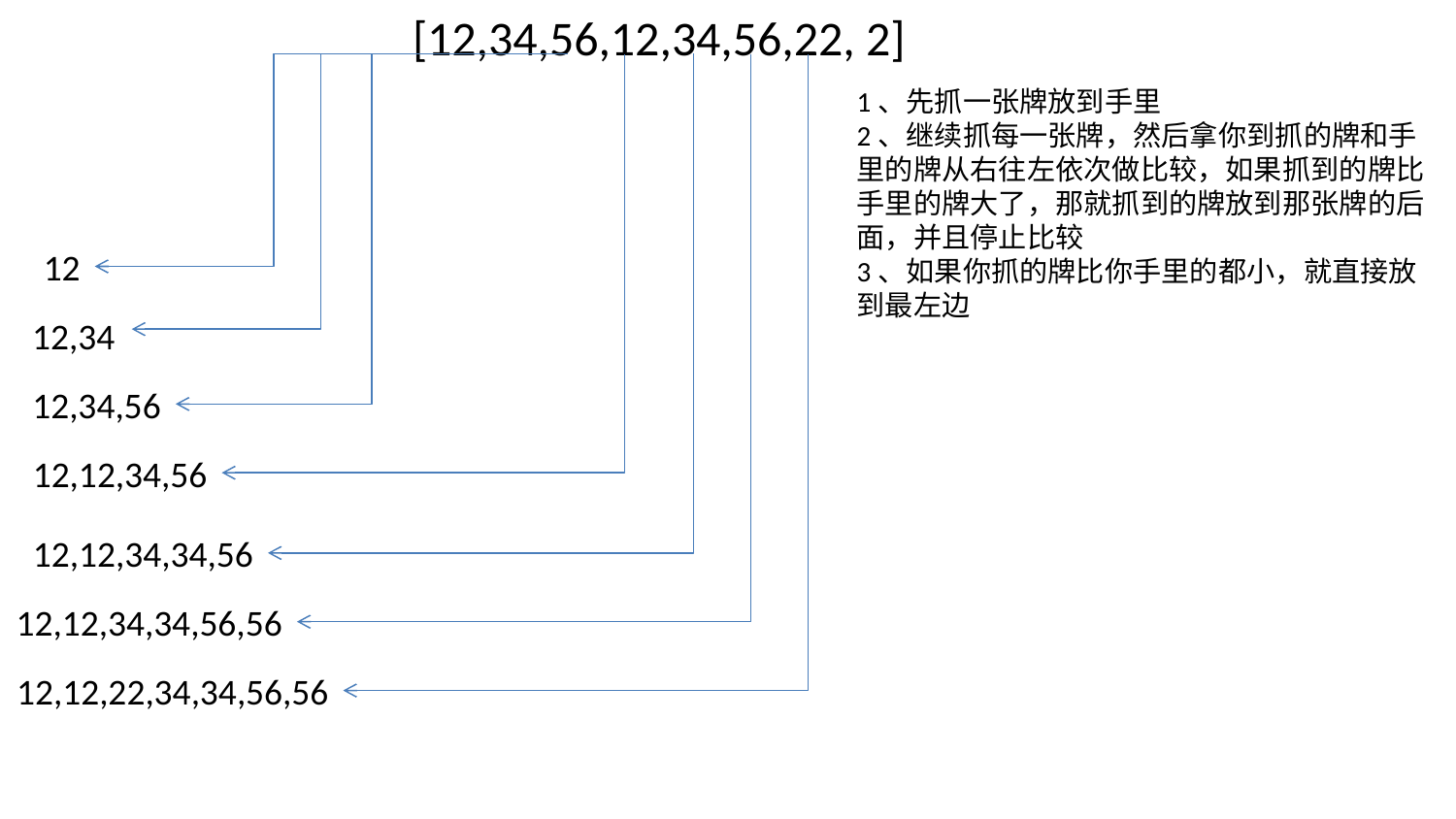

[12,34,56,12,34,56,22, 2]

1、先抓一张牌放到手里
2、继续抓每一张牌，然后拿你到抓的牌和手里的牌从右往左依次做比较，如果抓到的牌比手里的牌大了，那就抓到的牌放到那张牌的后面，并且停止比较
3、如果你抓的牌比你手里的都小，就直接放到最左边
12
12,34
12,34,56
12,12,34,56
12,12,34,34,56
12,12,34,34,56,56
12,12,22,34,34,56,56